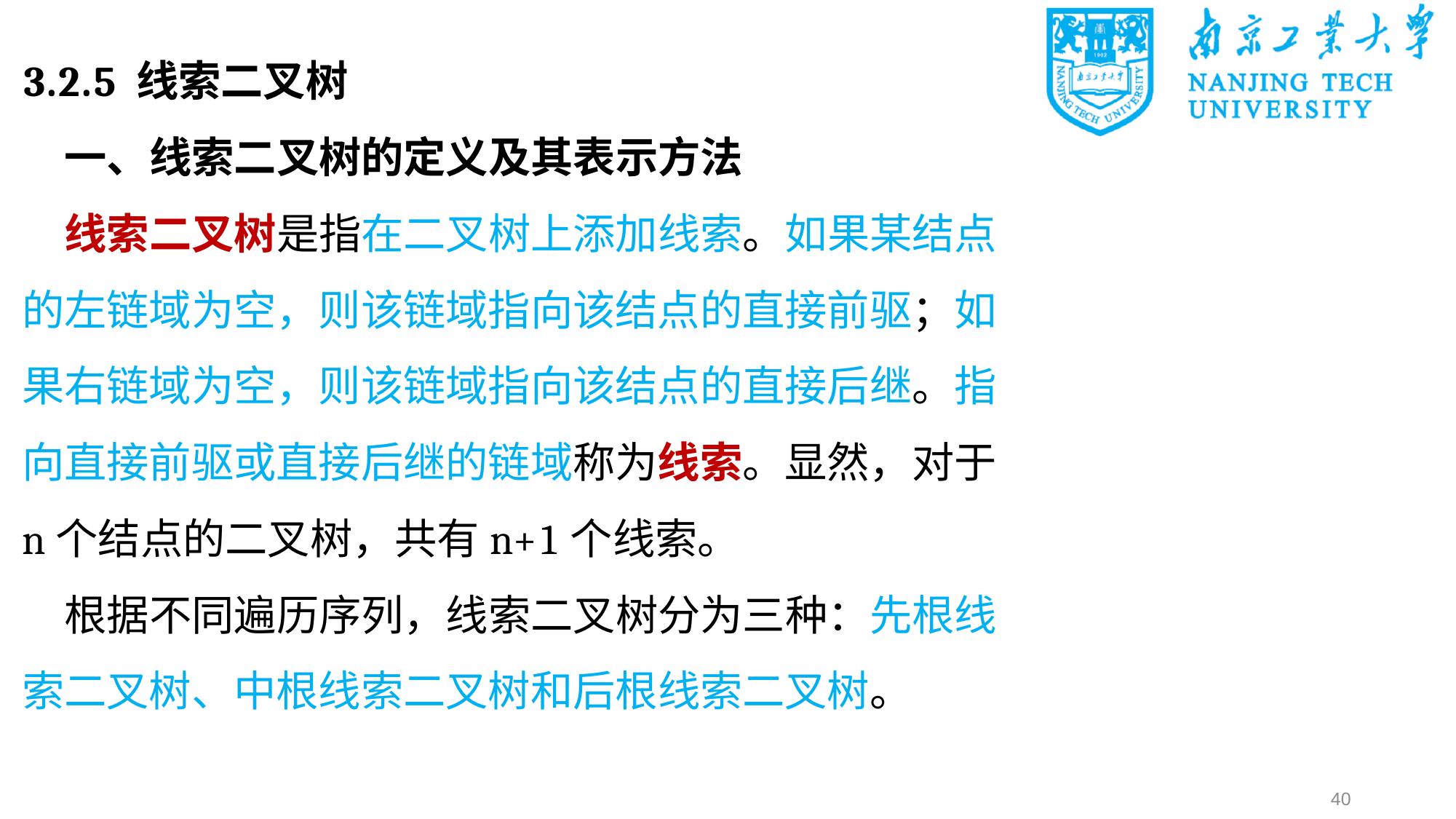

3.2.5 线索二叉树
一、线索二叉树的定义及其表示方法
线索二叉树是指在二叉树上添加线索。如果某结点的左链域为空，则该链域指向该结点的直接前驱；如果右链域为空，则该链域指向该结点的直接后继。指向直接前驱或直接后继的链域称为线索。显然，对于n个结点的二叉树，共有n+1个线索。
根据不同遍历序列，线索二叉树分为三种：先根线索二叉树、中根线索二叉树和后根线索二叉树。
40